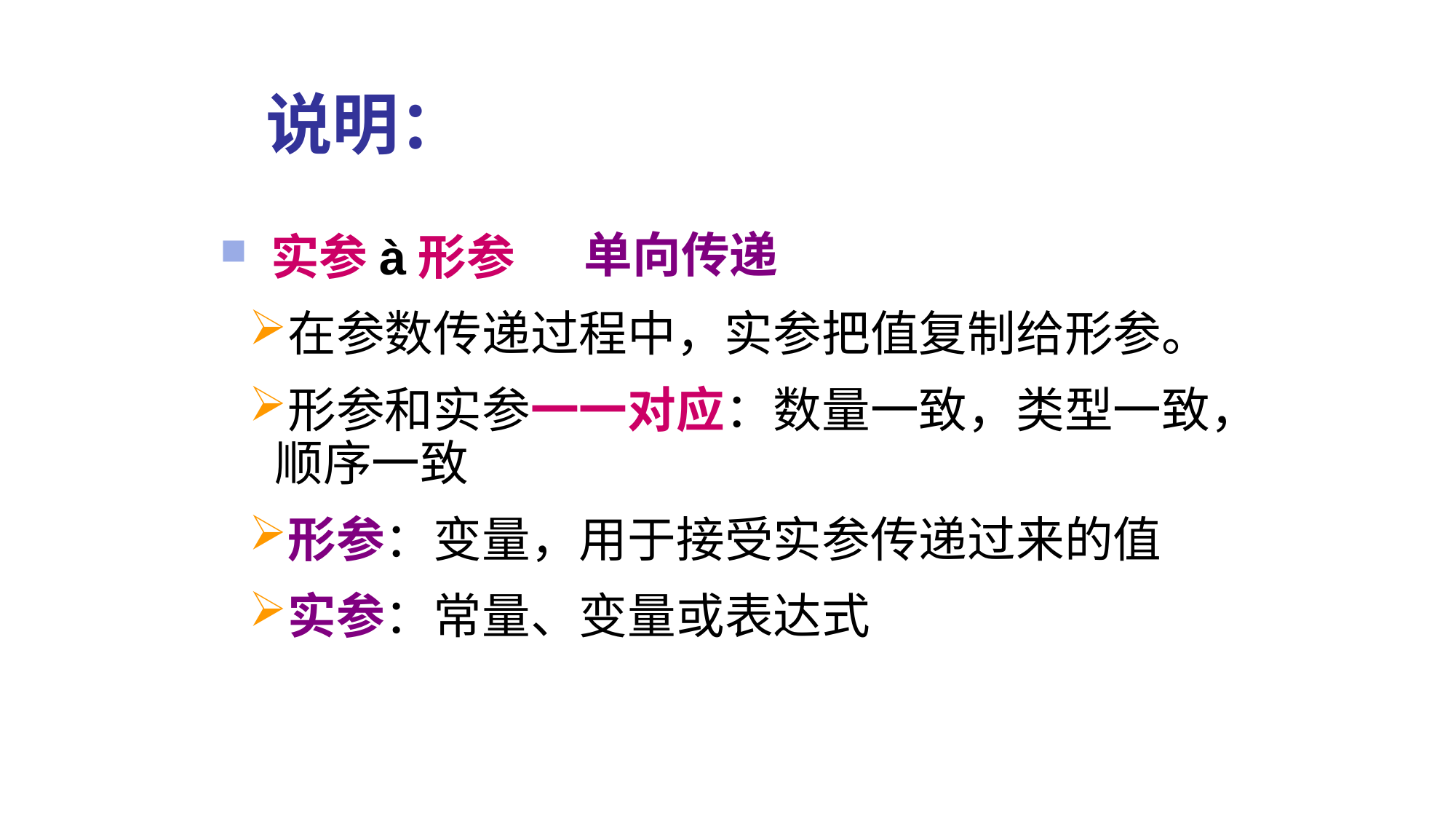

# 说明：
单向传递
 实参à形参
在参数传递过程中，实参把值复制给形参。
形参和实参一一对应：数量一致，类型一致，顺序一致
形参：变量，用于接受实参传递过来的值
实参：常量、变量或表达式